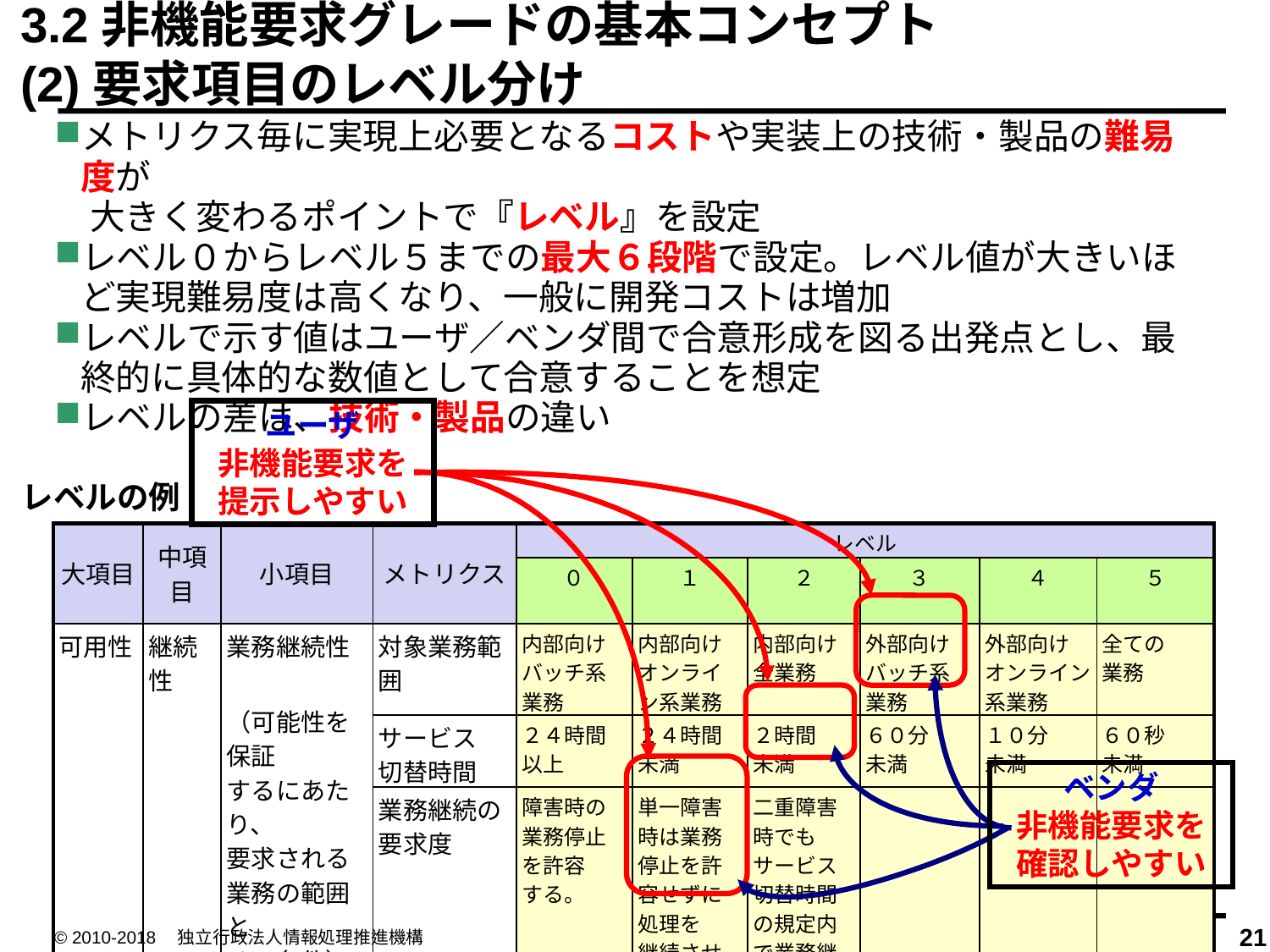

3.2非機能要求グレードの基本コンセプト
(2)要求項目のレベル分け
メトリクス毎に実現上必要となるコストや実装上の技術・製品の難易度が
　大きく変わるポイントで『レベル』を設定
レベル０からレベル５までの最大６段階で設定。レベル値が大きいほど実現難易度は高くなり、一般に開発コストは増加
レベルで示す値はユーザ／ベンダ間で合意形成を図る出発点とし、最終的に具体的な数値として合意することを想定
レベルの差は、技術・製品の違い
ユーザ
非機能要求を
提示しやすい
レベルの例

| 大項目 | 中項目 | 小項目 | メトリクス | レベル |  |  |  |  |  |
| --- | --- | --- | --- | --- | --- | --- | --- | --- | --- |
|  |  |  |  | ０ | １ | ２ | ３ | ４ | ５ |
| 可用性 | 継続性 | 業務継続性 （可能性を保証 するにあたり、 要求される 業務の範囲と その条件） | 対象業務範囲 | 内部向け バッチ系 業務 | 内部向け オンライン系業務 | 内部向け 全業務 | 外部向け バッチ系 業務 | 外部向け オンライン 系業務 | 全ての 業務 |
|  |  |  | サービス 切替時間 | ２４時間 以上 | ２４時間 未満 | ２時間 未満 | ６０分 未満 | １０分 未満 | ６０秒 未満 |
|  |  |  | 業務継続の 要求度 | 障害時の 業務停止 を許容 する。 | 単一障害 時は業務停止を許容せずに処理を 継続させる | 二重障害時でもサービス切替時間の規定内で業務継続 |  |  |  |

ベンダ
非機能要求を
確認しやすい

© 2010-2018　独立行政法人情報処理推進機構